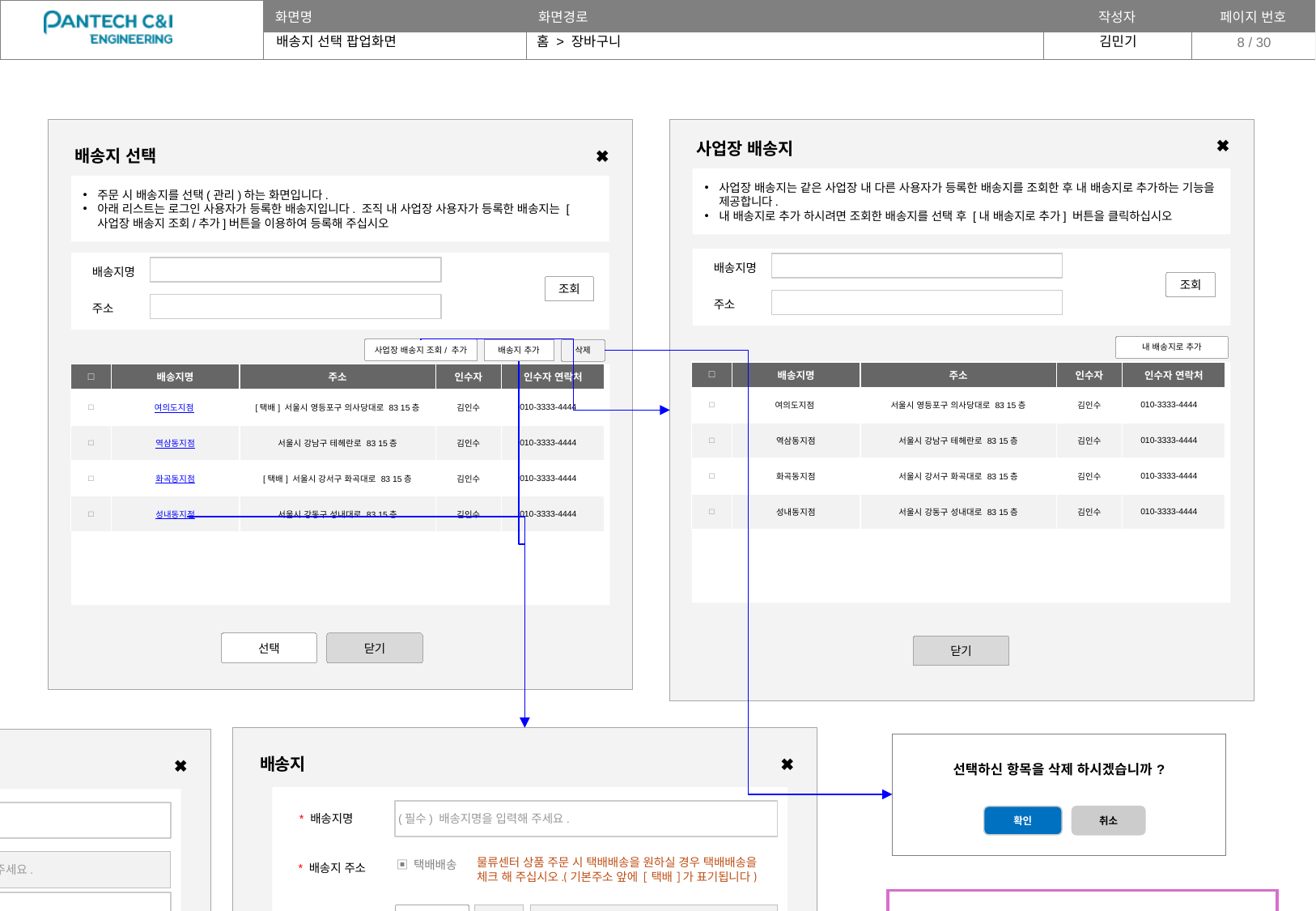

배송지 선택 팝업화면
홈 > 장바구니
8 / 30

✖
사업장 배송지
배송지 선택
✖
사업장 배송지는 같은 사업장 내 다른 사용자가 등록한 배송지를 조회한 후 내 배송지로 추가하는 기능을 제공합니다.
내 배송지로 추가 하시려면 조회한 배송지를 선택 후 [내 배송지로 추가] 버튼을 클릭하십시오
주문 시 배송지를 선택(관리)하는 화면입니다.
아래 리스트는 로그인 사용자가 등록한 배송지입니다. 조직 내 사업장 사용자가 등록한 배송지는 [사업장 배송지 조회/추가]버튼을 이용하여 등록해 주십시오

배송지명

배송지명

조회
조회
주소

주소

내 배송지로 추가
사업장 배송지 조회/ 추가
배송지 추가
삭제

| □ | 배송지명 | 주소 | 인수자 | 인수자 연락처 |
| --- | --- | --- | --- | --- |
| □ | 여의도지점 | 서울시 영등포구 의사당대로 83 15층 | 김인수 | 010-3333-4444 |
| □ | 역삼동지점 | 서울시 강남구 테헤란로 83 15층 | 김인수 | 010-3333-4444 |
| □ | 화곡동지점 | 서울시 강서구 화곡대로 83 15층 | 김인수 | 010-3333-4444 |
| □ | 성내동지점 | 서울시 강동구 성내대로 83 15층 | 김인수 | 010-3333-4444 |

| □ | 배송지명 | 주소 | 인수자 | 인수자 연락처 |
| --- | --- | --- | --- | --- |
| □ | 여의도지점 | [택배] 서울시 영등포구 의사당대로 83 15층 | 김인수 | 010-3333-4444 |
| □ | 역삼동지점 | 서울시 강남구 테헤란로 83 15층 | 김인수 | 010-3333-4444 |
| □ | 화곡동지점 | [택배] 서울시 강서구 화곡대로 83 15층 | 김인수 | 010-3333-4444 |
| □ | 성내동지점 | 서울시 강동구 성내대로 83 15층 | 김인수 | 010-3333-4444 |
선택
닫기
닫기

| 선택하신 항목을 삭제 하시겠습니까? |
| --- |
배송지
✖
배송지
✖

* 배송지명
 (필수) 배송지명을 입력해 주세요.
* 배송지명
 (필수) 배송지명을 입력해 주세요.
확인
취소
물류센터 상품 주문 시 택배배송을 원하실 경우 택배배송을 체크 해 주십시오.(기본주소 앞에 [택배]가 표기됩니다)
  ▣ 택배배송
* 배송지 주소
 (필수) 배송지를 검색해 주세요.
검색
* 배송지 주소
공사유형이 SK쉴더스인 경우 배송유형(택배배송)을 선택 할 수 있도록 필드 추가
 (필수) 상세주소를 입력해주세요.
 (필수) 배송지를 검색해 주세요.
검색
[택배]
  인수자명
 (선택) 입력해주세요.

 (필수) 상세주소를 입력해주세요.

  인수자 연락처
 (선택) 입력해주세요.
  인수자명
 (선택) 입력해주세요.
  인수자 연락처
 (선택) 입력해주세요.
저장
취소
저장
취소